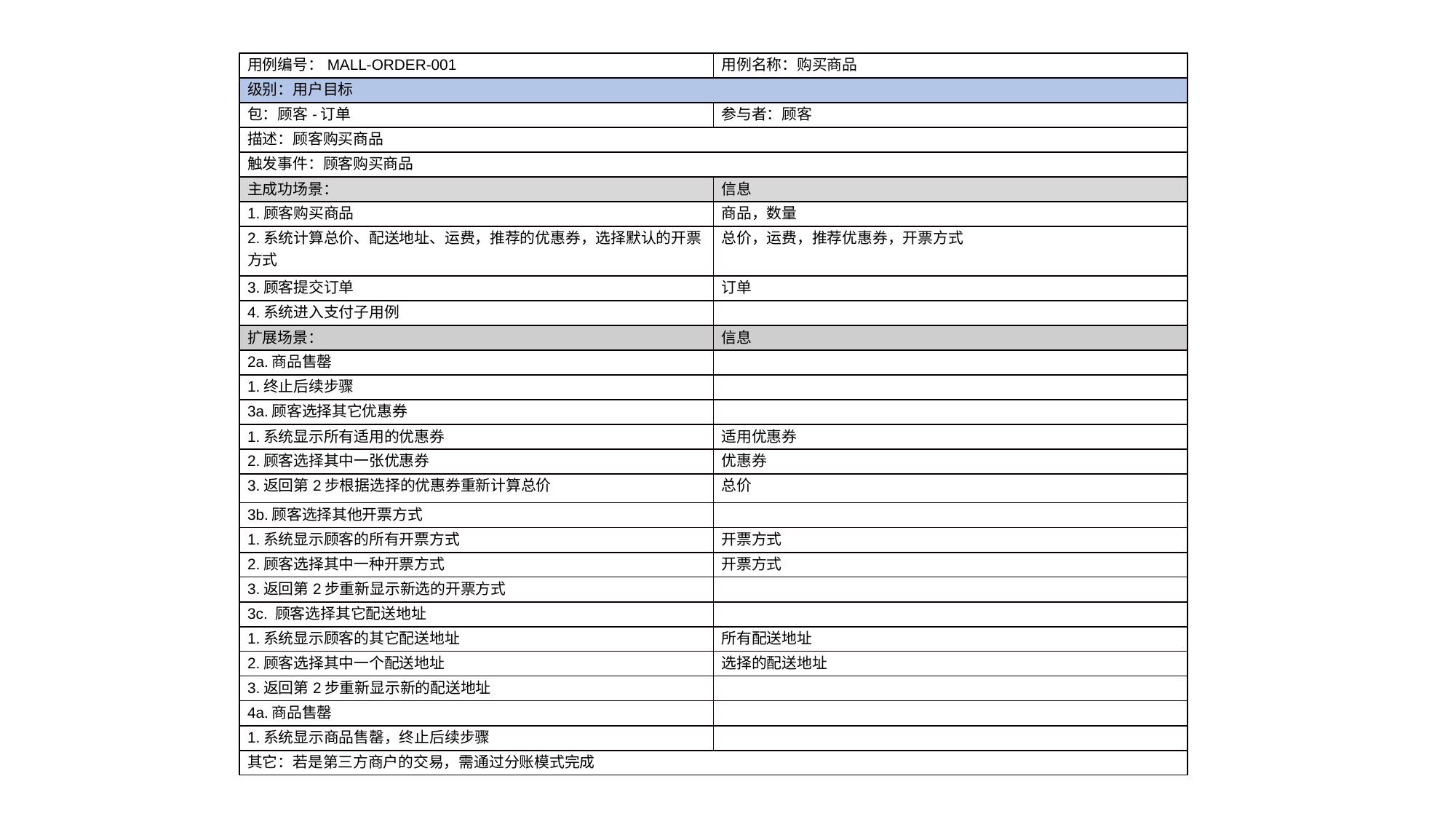

| 用例编号：MALL-ORDER-001 | 用例名称：购买商品 |
| --- | --- |
| 级别：用户目标 |  |
| 包：顾客-订单 | 参与者：顾客 |
| 描述：顾客购买商品 |  |
| 触发事件：顾客购买商品 |  |
| 主成功场景： | 信息 |
| 1.顾客购买商品 | 商品，数量 |
| 2.系统计算总价、配送地址、运费，推荐的优惠券，选择默认的开票方式 | 总价，运费，推荐优惠券，开票方式 |
| 3.顾客提交订单 | 订单 |
| 4.系统进入支付子用例 |  |
| 扩展场景： | 信息 |
| 2a.商品售罄 |  |
| 1.终止后续步骤 |  |
| 3a.顾客选择其它优惠券 |  |
| 1.系统显示所有适用的优惠券 | 适用优惠券 |
| 2.顾客选择其中一张优惠券 | 优惠券 |
| 3.返回第2步根据选择的优惠券重新计算总价 | 总价 |
| 3b.顾客选择其他开票方式 |  |
| 1.系统显示顾客的所有开票方式 | 开票方式 |
| 2.顾客选择其中一种开票方式 | 开票方式 |
| 3.返回第2步重新显示新选的开票方式 |  |
| 3c. 顾客选择其它配送地址 |  |
| 1.系统显示顾客的其它配送地址 | 所有配送地址 |
| 2.顾客选择其中一个配送地址 | 选择的配送地址 |
| 3.返回第2步重新显示新的配送地址 |  |
| 4a.商品售罄 |  |
| 1.系统显示商品售罄，终止后续步骤 |  |
| 其它：若是第三方商户的交易，需通过分账模式完成 |  |